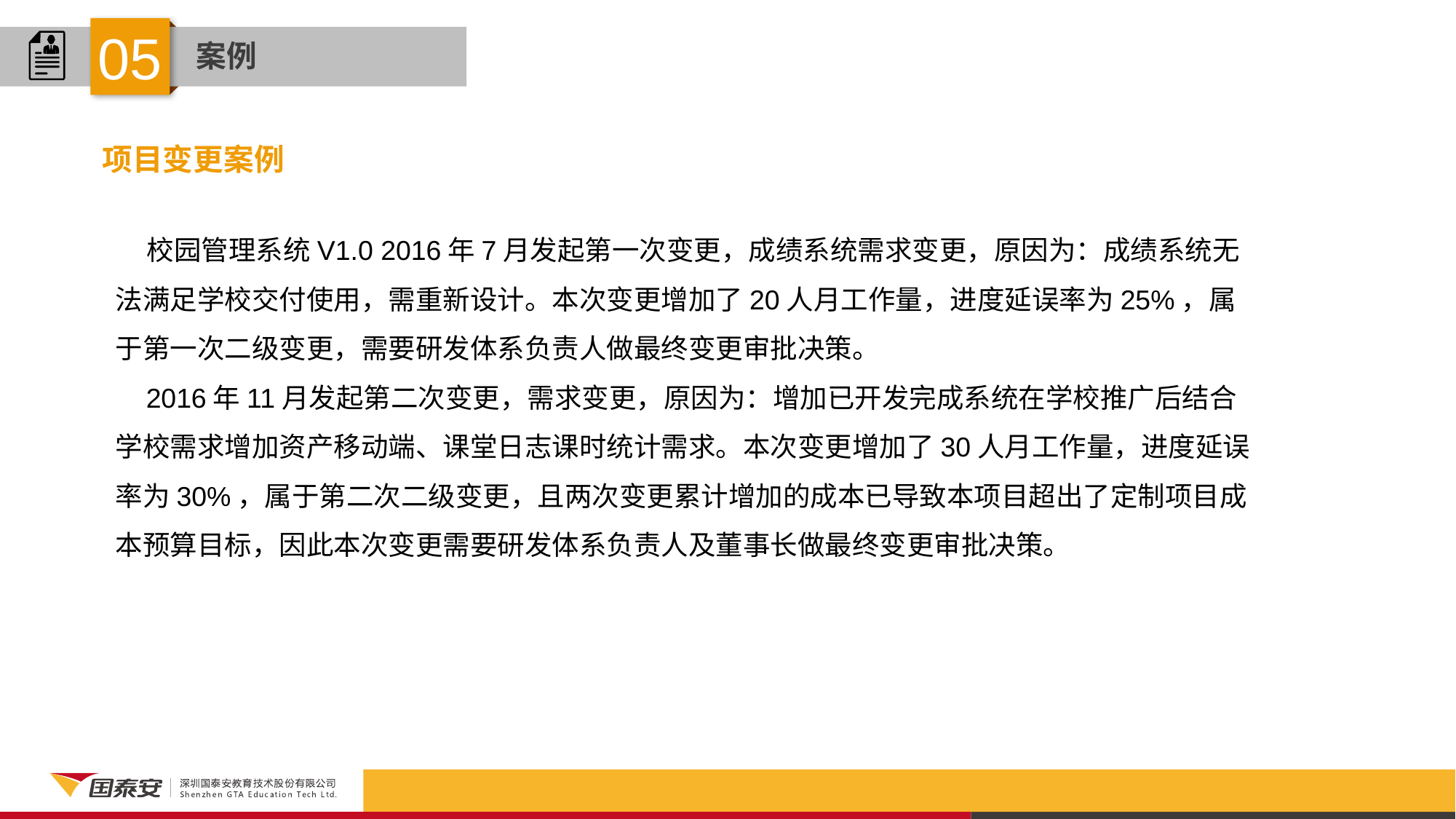

05

案例

项目变更案例
    校园管理系统V1.0 2016年7月发起第一次变更，成绩系统需求变更，原因为：成绩系统无法满足学校交付使用，需重新设计。本次变更增加了20人月工作量，进度延误率为25%，属于第一次二级变更，需要研发体系负责人做最终变更审批决策。
    2016年11月发起第二次变更，需求变更，原因为：增加已开发完成系统在学校推广后结合学校需求增加资产移动端、课堂日志课时统计需求。本次变更增加了30人月工作量，进度延误率为30%，属于第二次二级变更，且两次变更累计增加的成本已导致本项目超出了定制项目成本预算目标，因此本次变更需要研发体系负责人及董事长做最终变更审批决策。